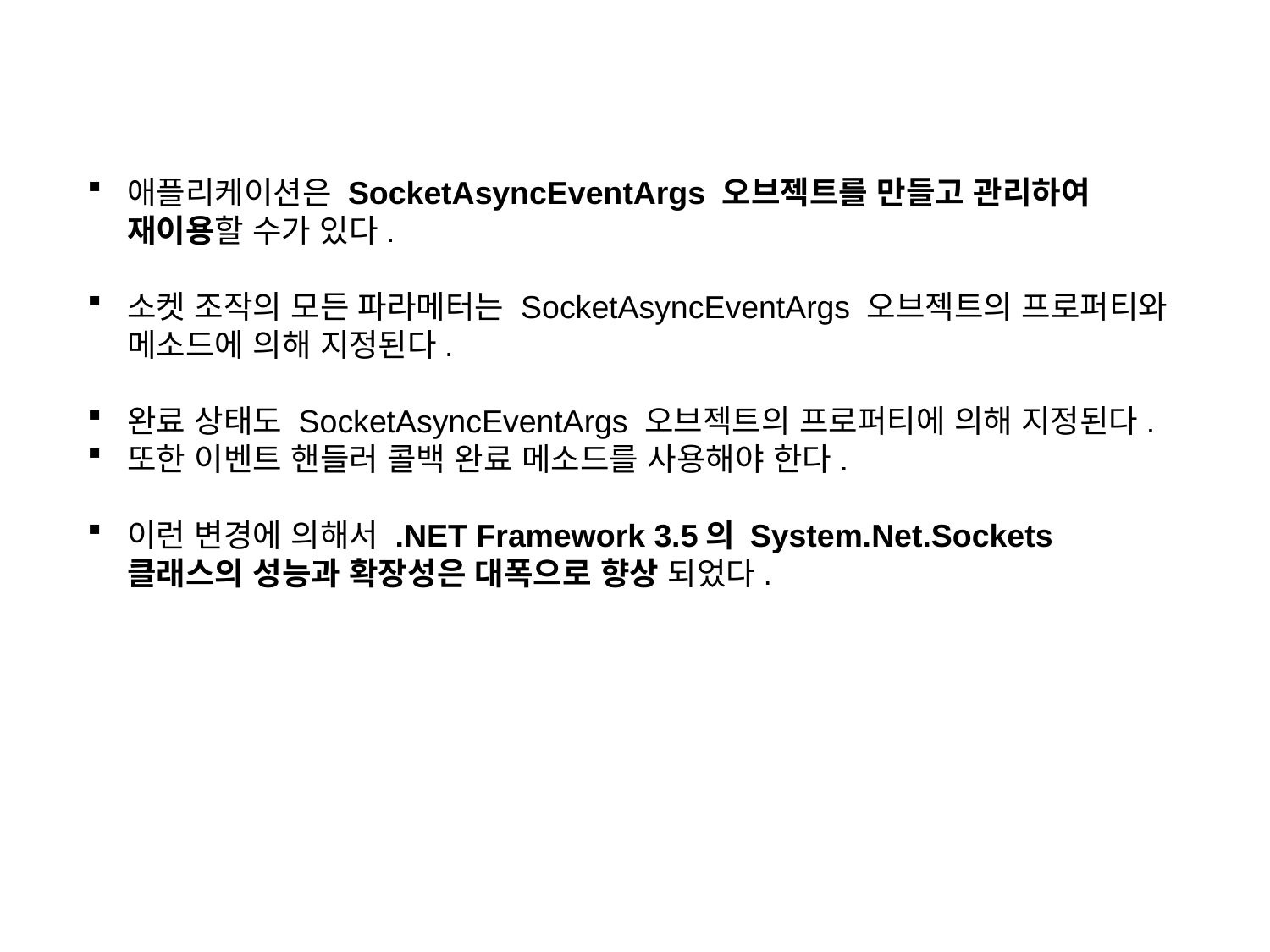

애플리케이션은 SocketAsyncEventArgs 오브젝트를 만들고 관리하여 재이용할 수가 있다.

소켓 조작의 모든 파라메터는 SocketAsyncEventArgs 오브젝트의 프로퍼티와 메소드에 의해 지정된다.

완료 상태도 SocketAsyncEventArgs 오브젝트의 프로퍼티에 의해 지정된다.
또한 이벤트 핸들러 콜백 완료 메소드를 사용해야 한다.

이런 변경에 의해서 .NET Framework 3.5의 System.Net.Sockets 클래스의 성능과 확장성은 대폭으로 향상 되었다.